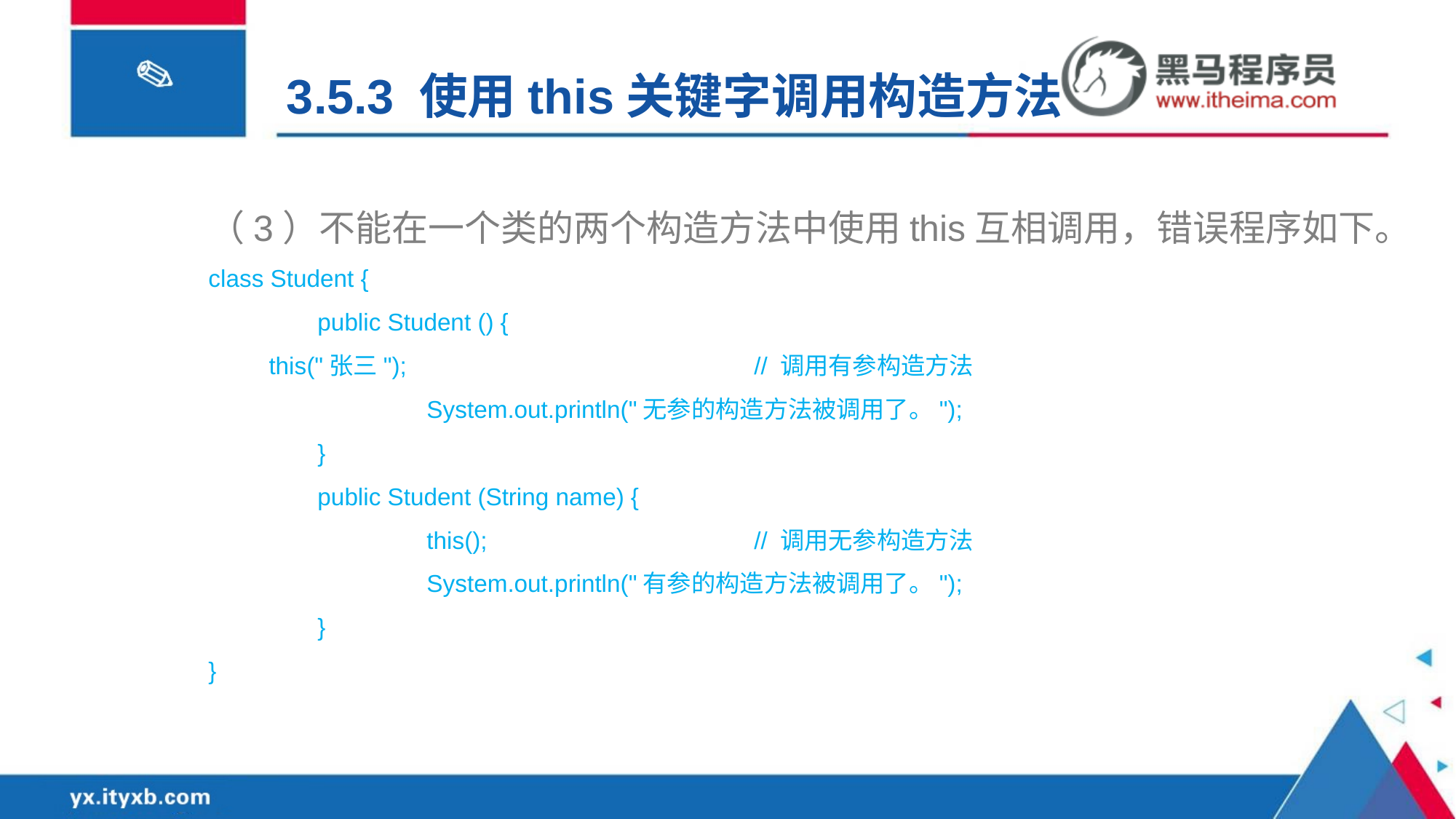

3.5.3 使用this关键字调用构造方法
（3）不能在一个类的两个构造方法中使用this互相调用，错误程序如下。
class Student {
	public Student () {
         this("张三");  		    		// 调用有参构造方法
		System.out.println("无参的构造方法被调用了。");
	}
	public Student (String name) {
		this();                  		// 调用无参构造方法
		System.out.println("有参的构造方法被调用了。");
	}
}